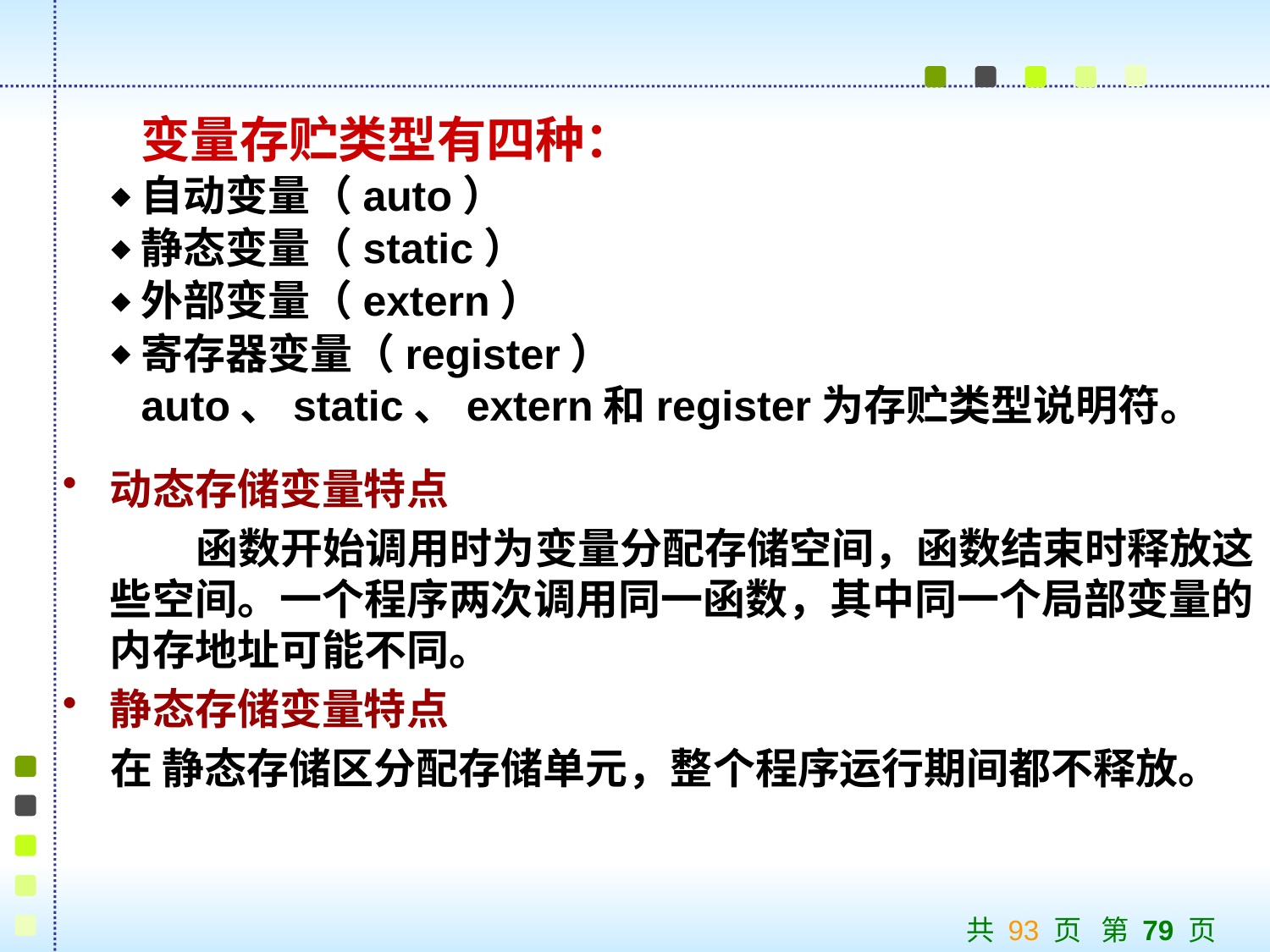

变量存贮类型有四种：
自动变量（auto）
静态变量（static）
外部变量（extern）
寄存器变量（register）
auto、static、extern和register为存贮类型说明符。
动态存储变量特点
             函数开始调用时为变量分配存储空间，函数结束时释放这些空间。一个程序两次调用同一函数，其中同一个局部变量的内存地址可能不同。
静态存储变量特点
    在 静态存储区分配存储单元，整个程序运行期间都不释放。
共 93 页   第 79 页